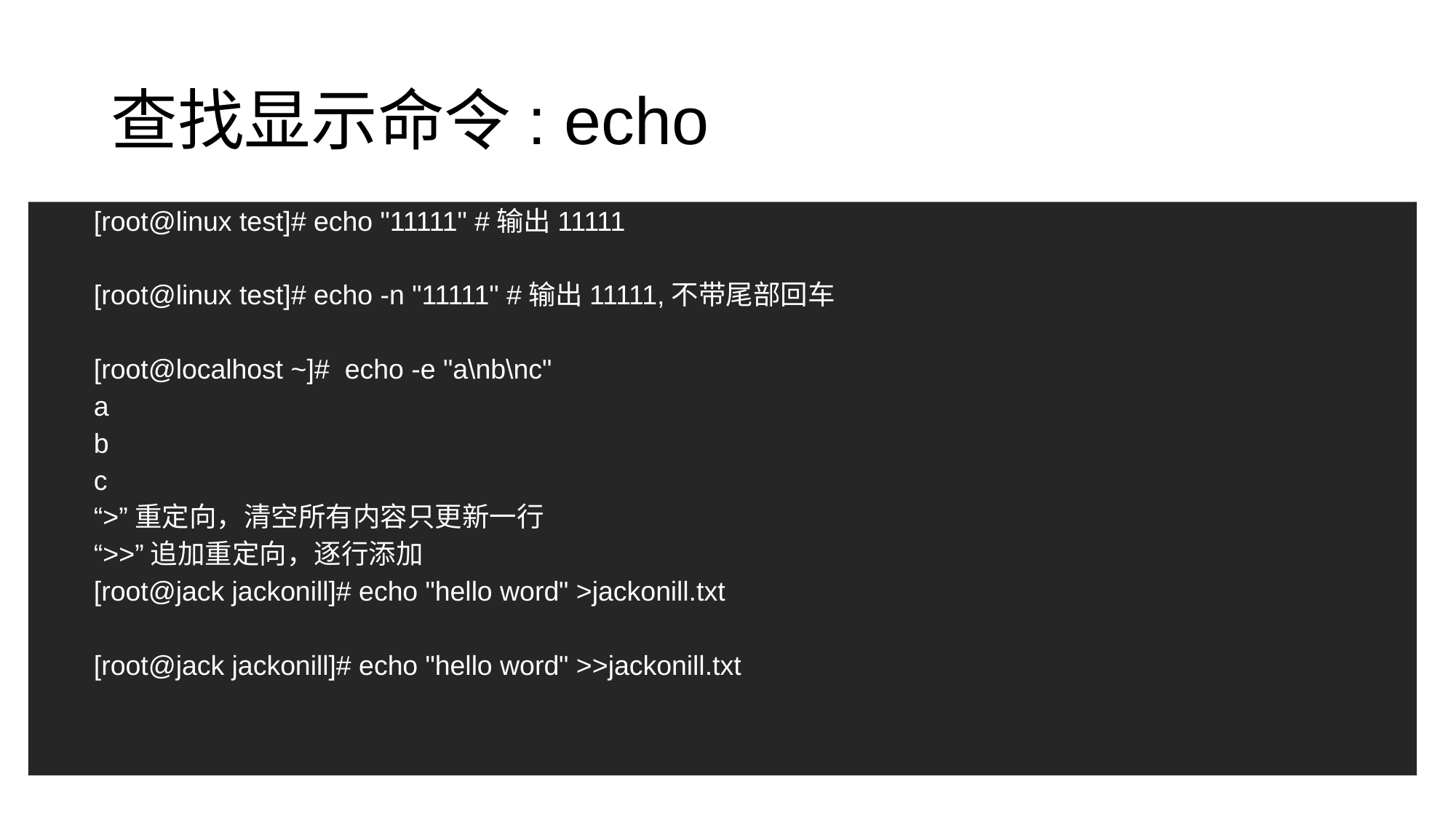

# 查找显示命令: echo
[root@linux test]# echo "11111" #输出11111

[root@linux test]# echo -n "11111" #输出11111,不带尾部回车

[root@localhost ~]#  echo -e "a\nb\nc"
a
b
c
“>”重定向，清空所有内容只更新一行
“>>”追加重定向，逐行添加
[root@jack jackonill]# echo "hello word" >jackonill.txt

[root@jack jackonill]# echo "hello word" >>jackonill.txt